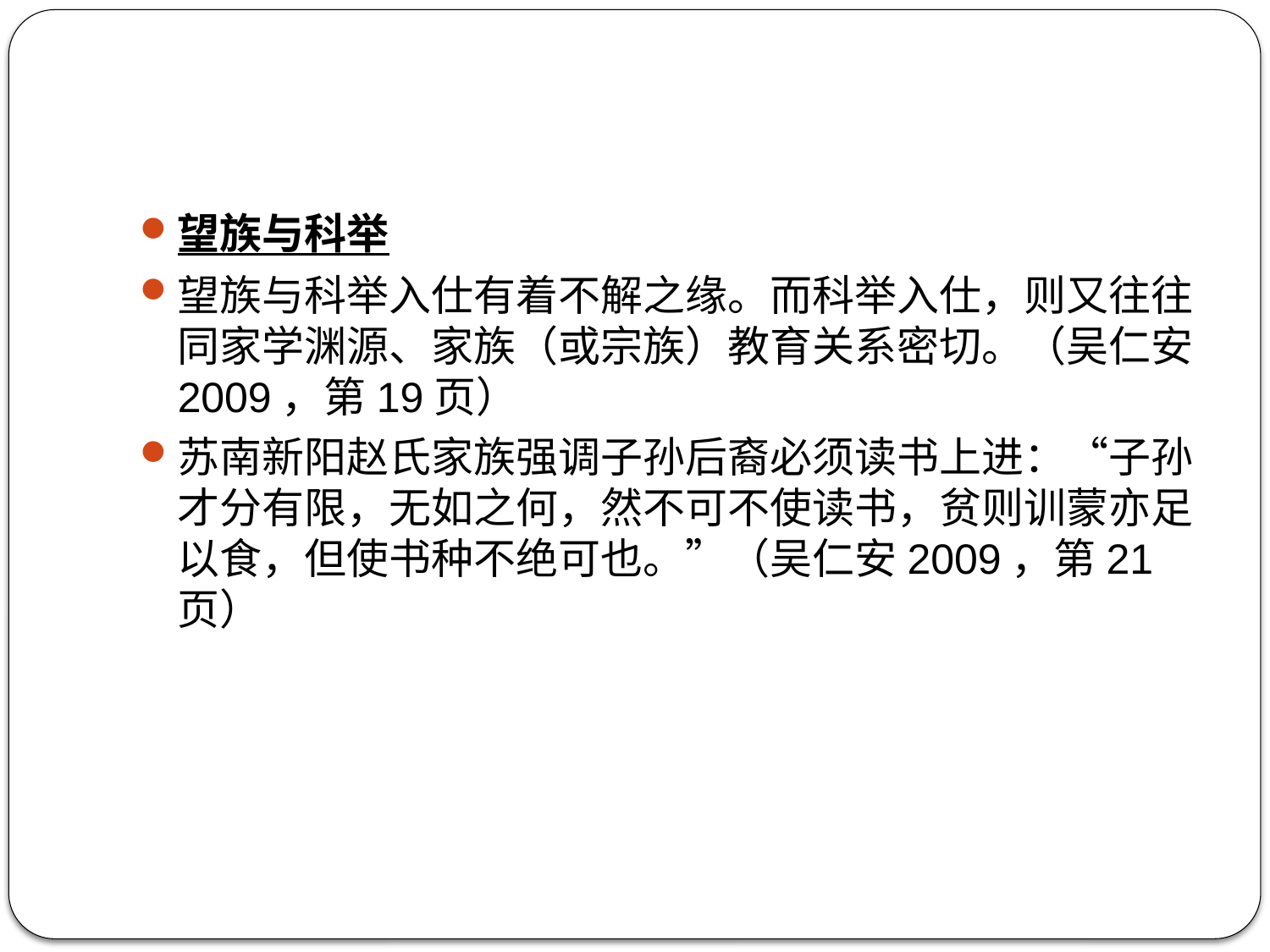

#
望族与科举
望族与科举入仕有着不解之缘。而科举入仕，则又往往同家学渊源、家族（或宗族）教育关系密切。（吴仁安2009，第19页）
苏南新阳赵氏家族强调子孙后裔必须读书上进：“子孙才分有限，无如之何，然不可不使读书，贫则训蒙亦足以食，但使书种不绝可也。”（吴仁安2009，第21页）